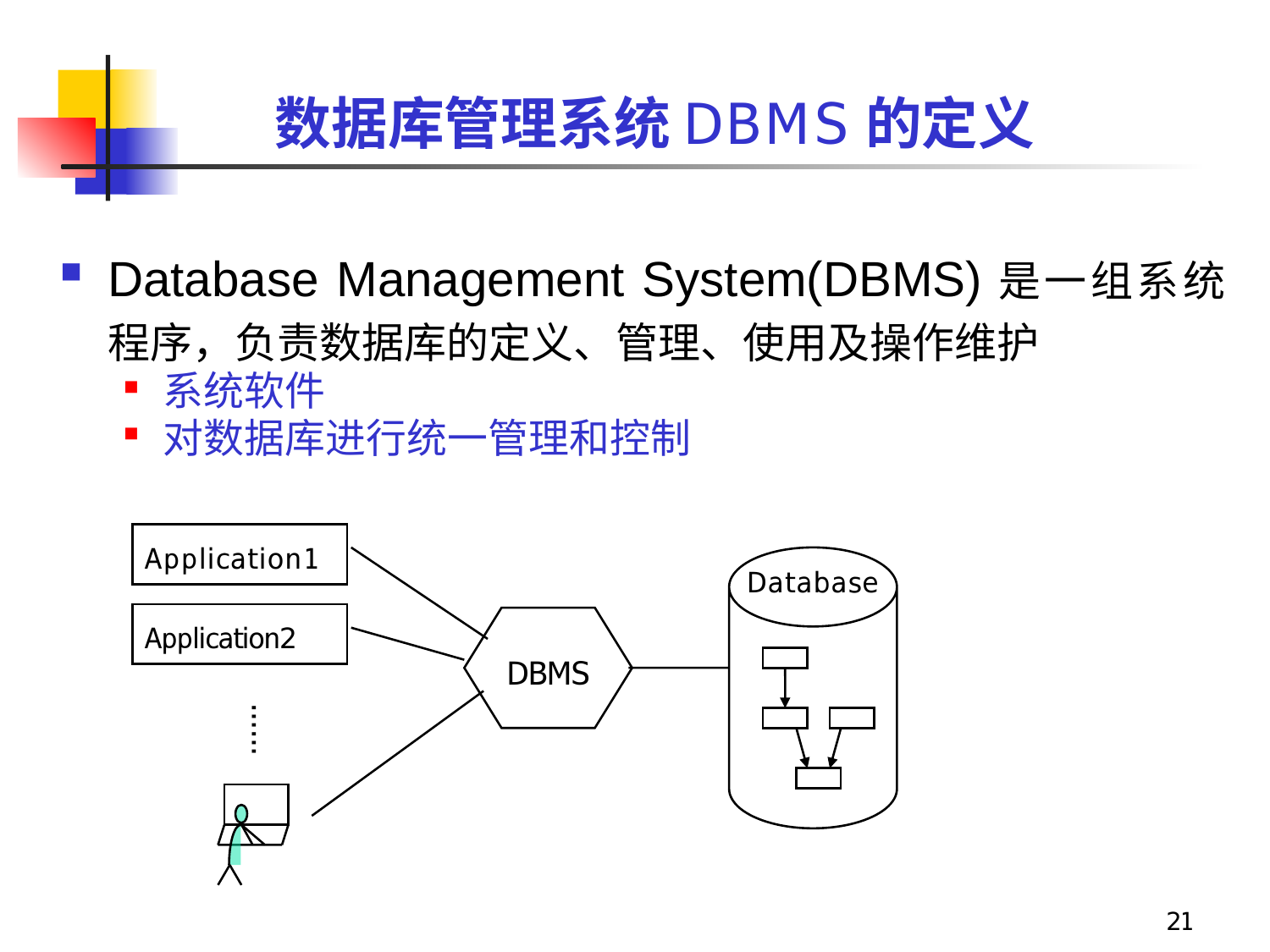

# 数据库管理系统DBMS的定义

Database Management System(DBMS)是一组系统程序，负责数据库的定义、管理、使用及操作维护
系统软件
对数据库进行统一管理和控制

Application1

Database
Application2
DBMS

……

21